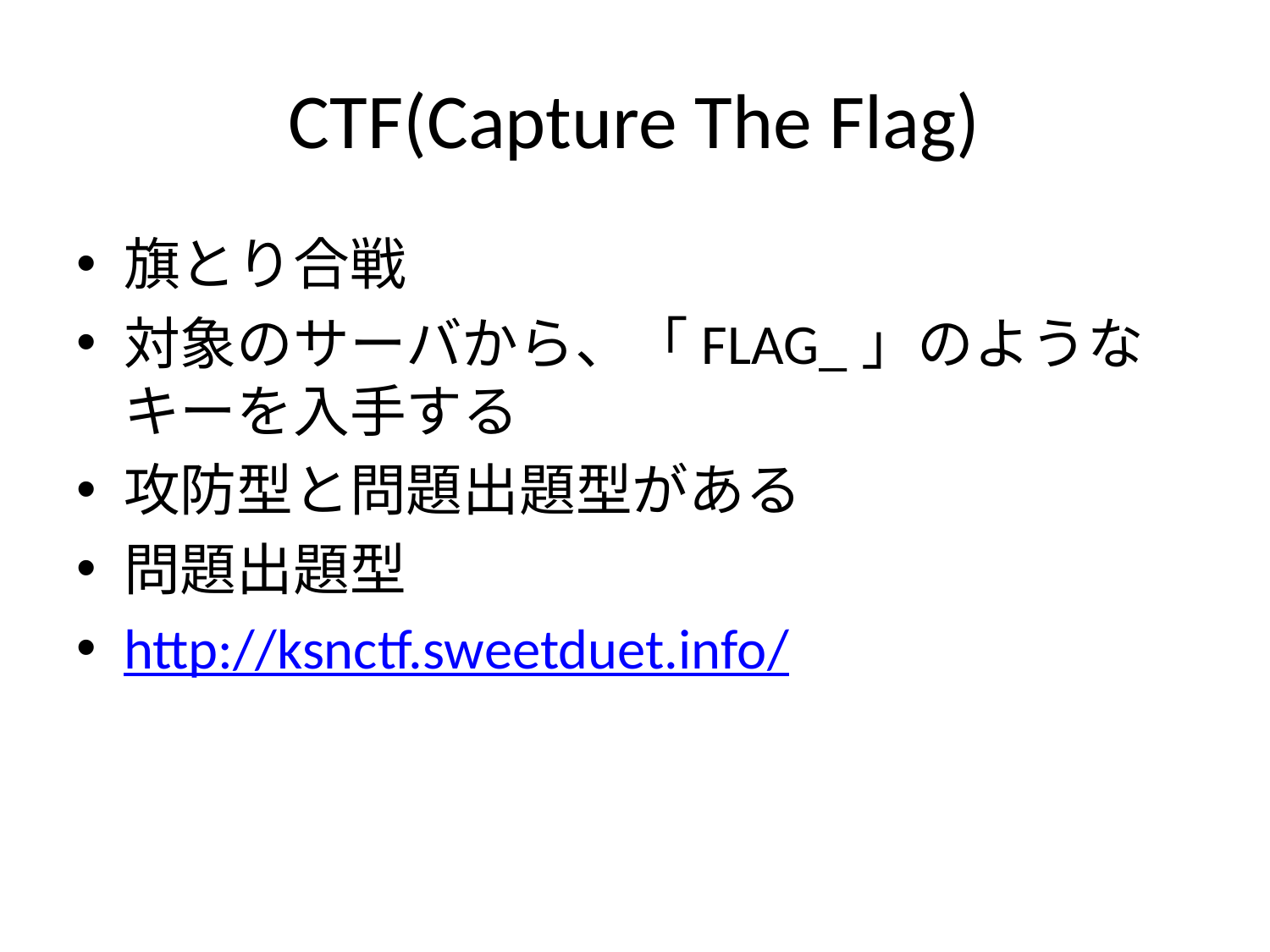

# CTF(Capture The Flag)
旗とり合戦
対象のサーバから、「FLAG_」のようなキーを入手する
攻防型と問題出題型がある
問題出題型
http://ksnctf.sweetduet.info/